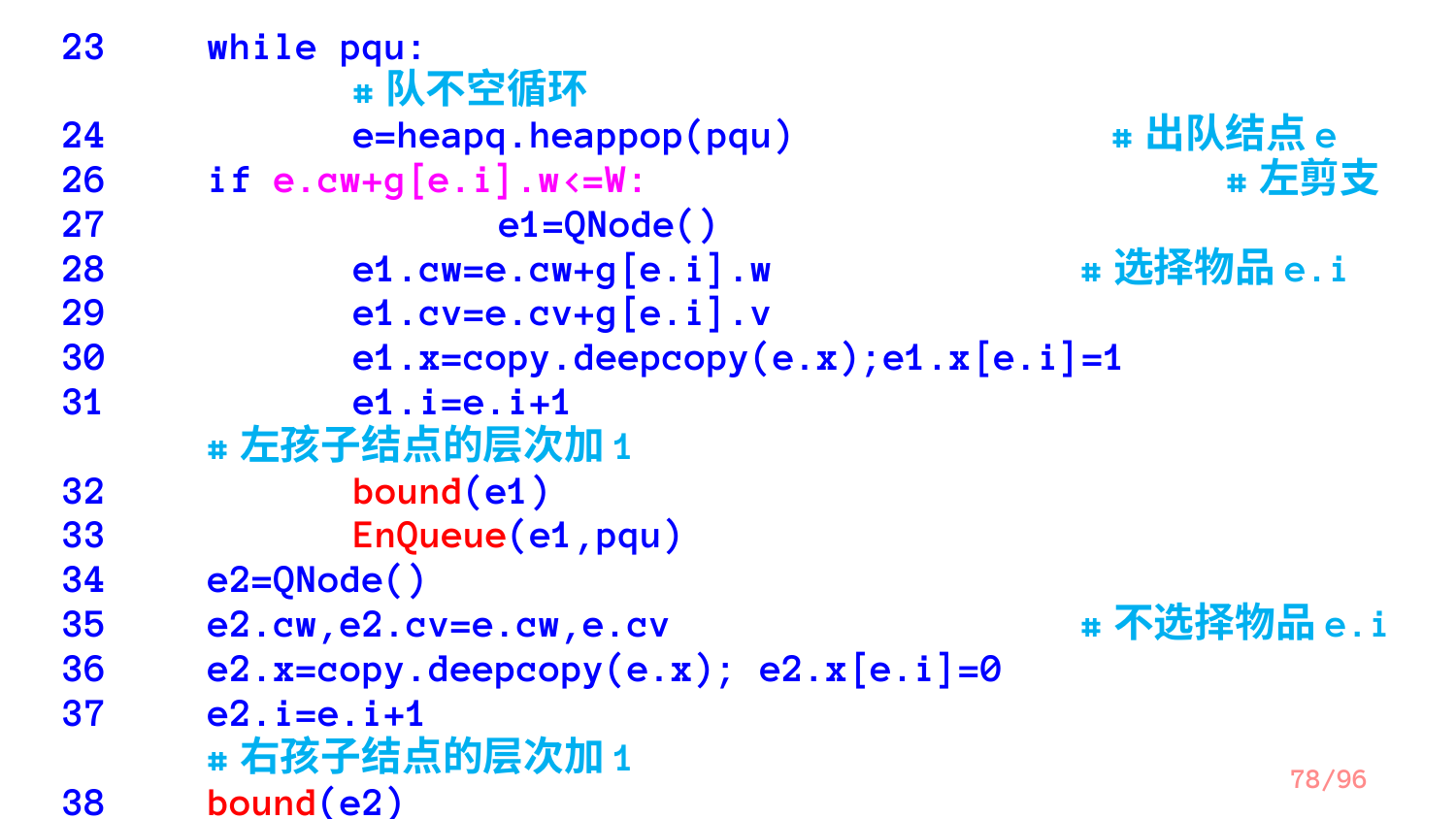

23  	while pqu:									#队不空循环
24   		e=heapq.heappop(pqu)	        #出队结点e
26    	if e.cw+g[e.i].w<=W:				#左剪支
27     		e1=QNode()
28      	e1.cw=e.cw+g[e.i].w			#选择物品e.i
29      	e1.cv=e.cv+g[e.i].v
30       	e1.x=copy.deepcopy(e.x);e1.x[e.i]=1
31       	e1.i=e.i+1							#左孩子结点的层次加1
32       	bound(e1)
33       	EnQueue(e1,pqu)
34    	e2=QNode()
35    	e2.cw,e2.cv=e.cw,e.cv			#不选择物品e.i
36    	e2.x=copy.deepcopy(e.x); e2.x[e.i]=0
37    	e2.i=e.i+1								#右孩子结点的层次加1
38    	bound(e2)								#求出不选择物品i的价值上界
39    	if e2.ub>bestv:						#右剪支
40     		EnQueue(e2,pqu)
78/96